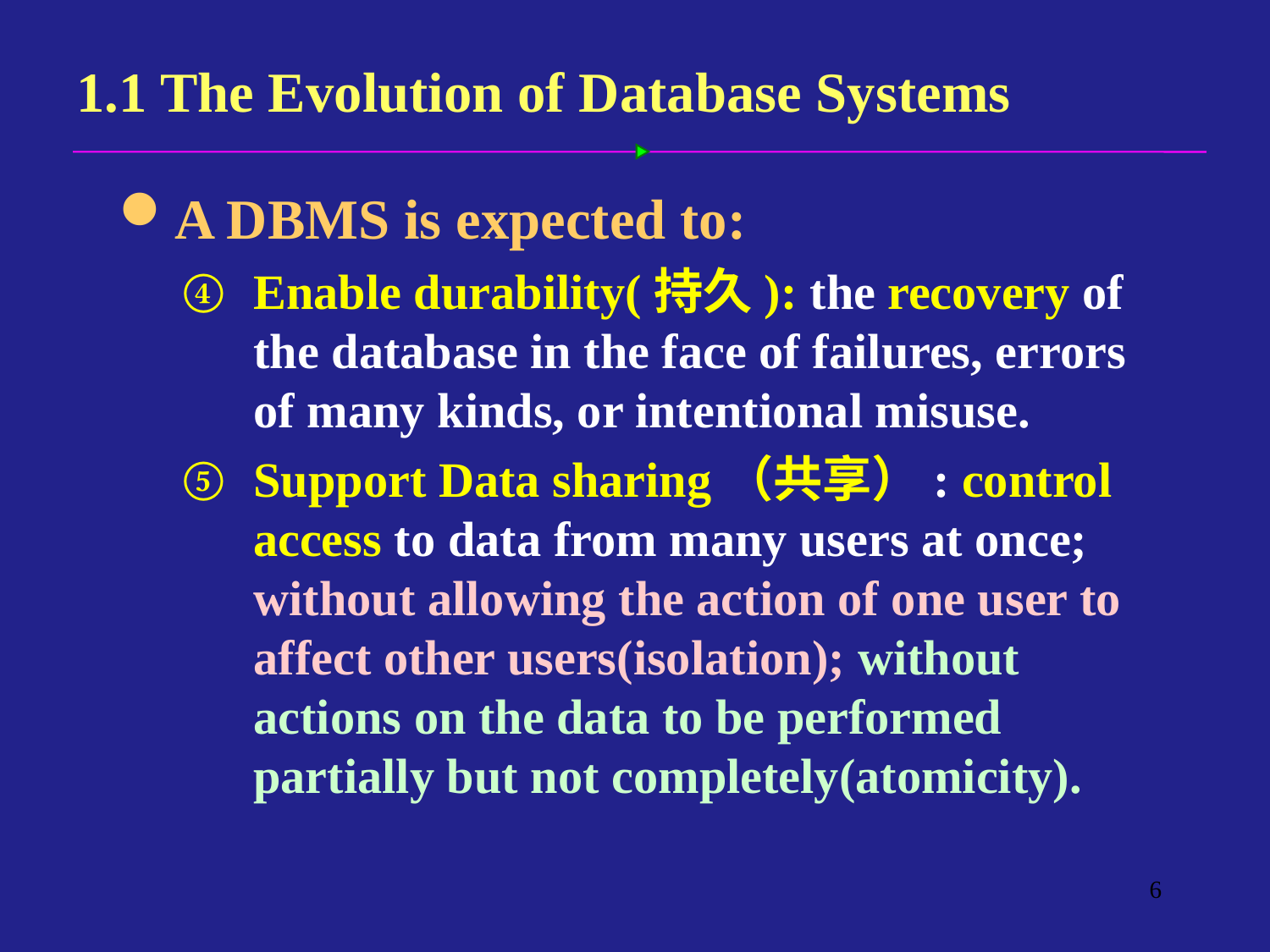

# 1.1 The Evolution of Database Systems

A DBMS is expected to:
Enable durability(持久): the recovery of the database in the face of failures, errors of many kinds, or intentional misuse.
Support Data sharing（共享）: control access to data from many users at once; without allowing the action of one user to affect other users(isolation); without actions on the data to be performed partially but not completely(atomicity).

6